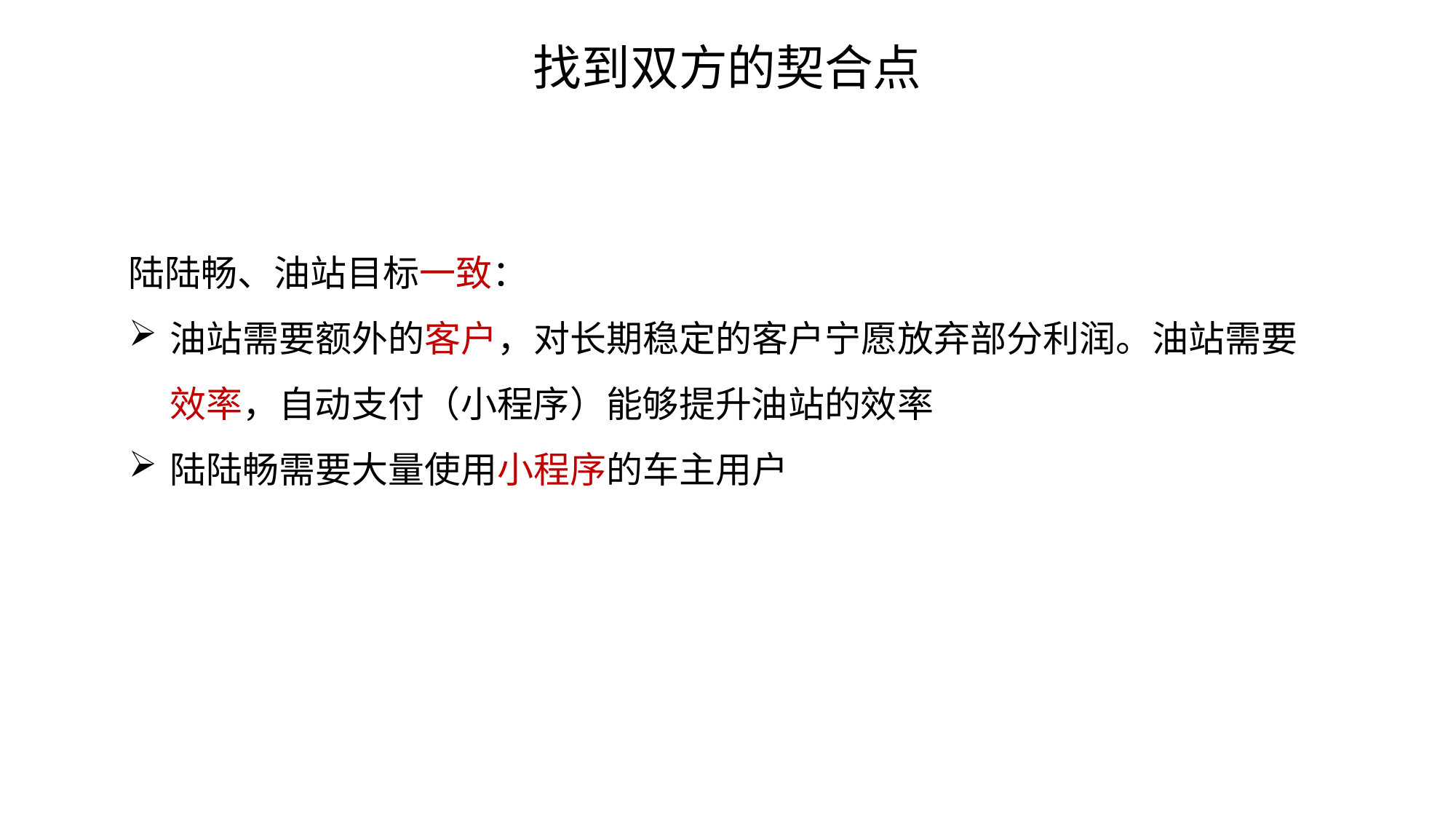

找到双方的契合点
陆陆畅、油站目标一致：
油站需要额外的客户，对长期稳定的客户宁愿放弃部分利润。油站需要效率，自动支付（小程序）能够提升油站的效率
陆陆畅需要大量使用小程序的车主用户